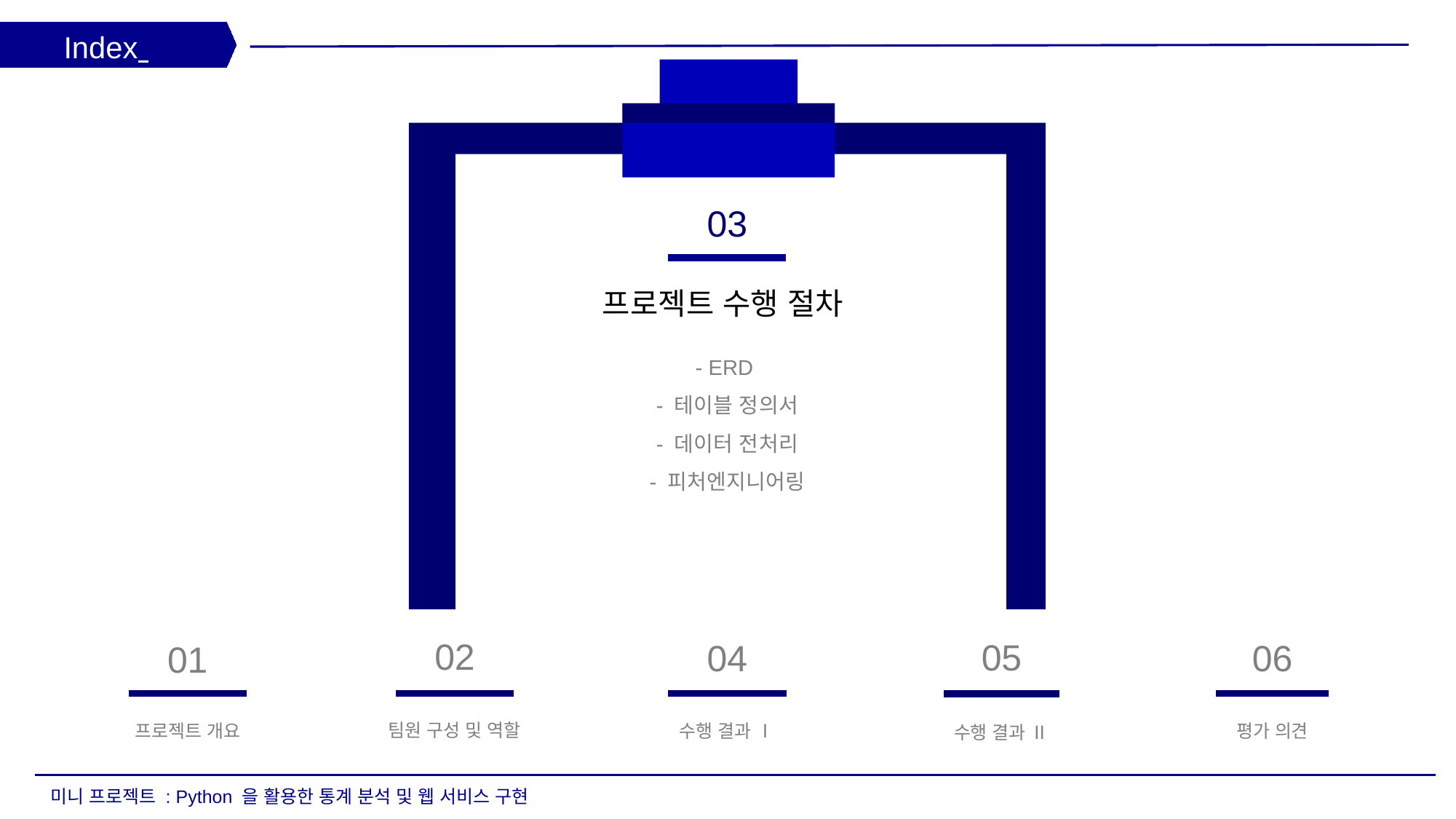

Index

03
프로젝트 수행 절차
- ERD
- 테이블 정의서
- 데이터 전처리
- 피처엔지니어링
02
팀원 구성 및 역할
05
수행 결과 Ⅱ
06
평가 의견
04
수행 결과 Ⅰ
01
프로젝트 개요
미니 프로젝트 : Python 을 활용한 통계 분석 및 웹 서비스 구현